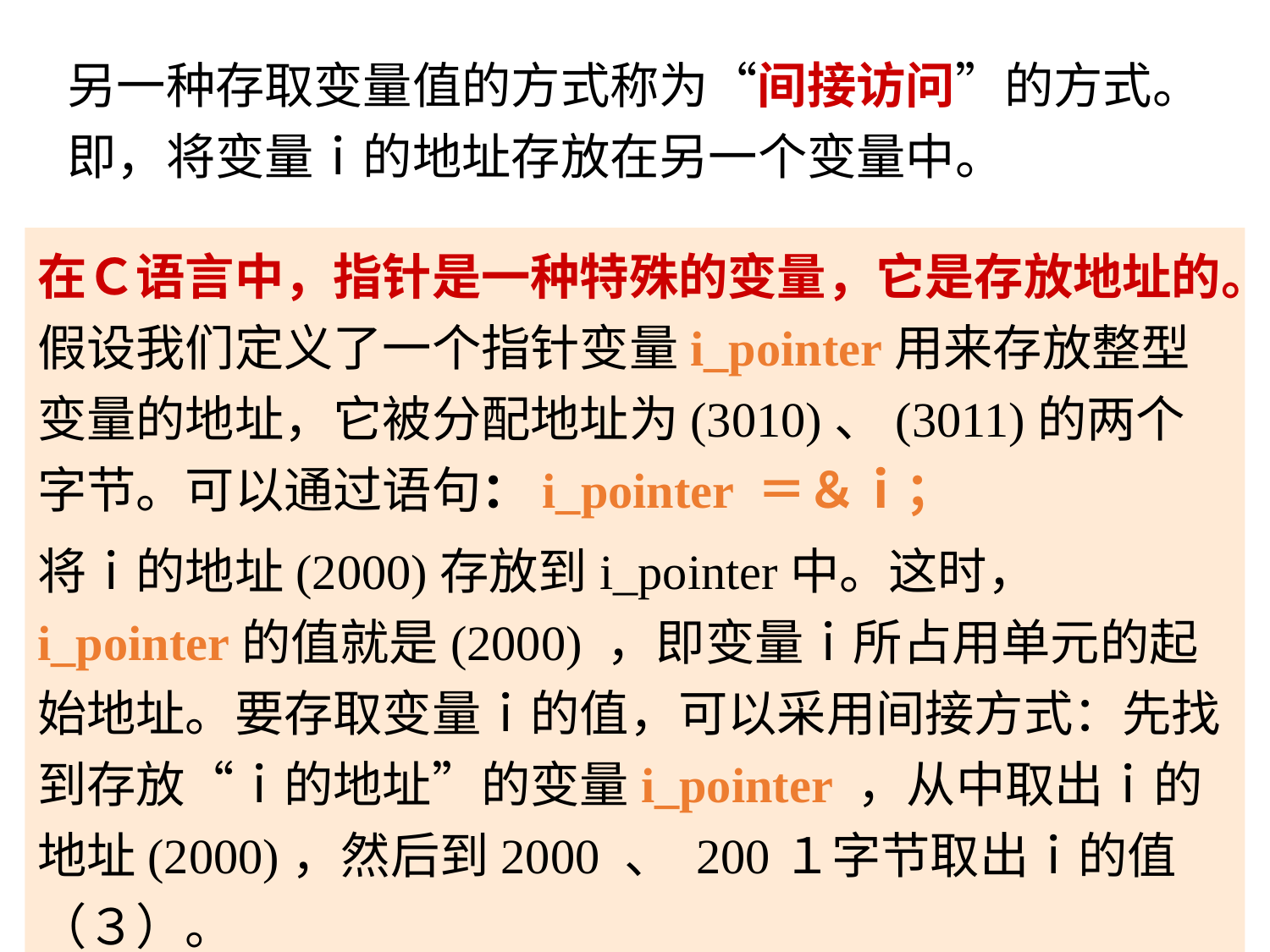

另一种存取变量值的方式称为“间接访问”的方式。即，将变量ｉ的地址存放在另一个变量中。
在Ｃ语言中，指针是一种特殊的变量，它是存放地址的。假设我们定义了一个指针变量i_pointer用来存放整型变量的地址，它被分配地址为(3010)、(3011)的两个字节。可以通过语句：i_pointer ＝＆ｉ；
将ｉ的地址(2000)存放到i_pointer中。这时， i_pointer的值就是(2000) ，即变量ｉ所占用单元的起始地址。要存取变量ｉ的值，可以采用间接方式：先找到存放“ｉ的地址”的变量i_pointer ，从中取出ｉ的地址(2000)，然后到2000 、 200１字节取出ｉ的值（３）。